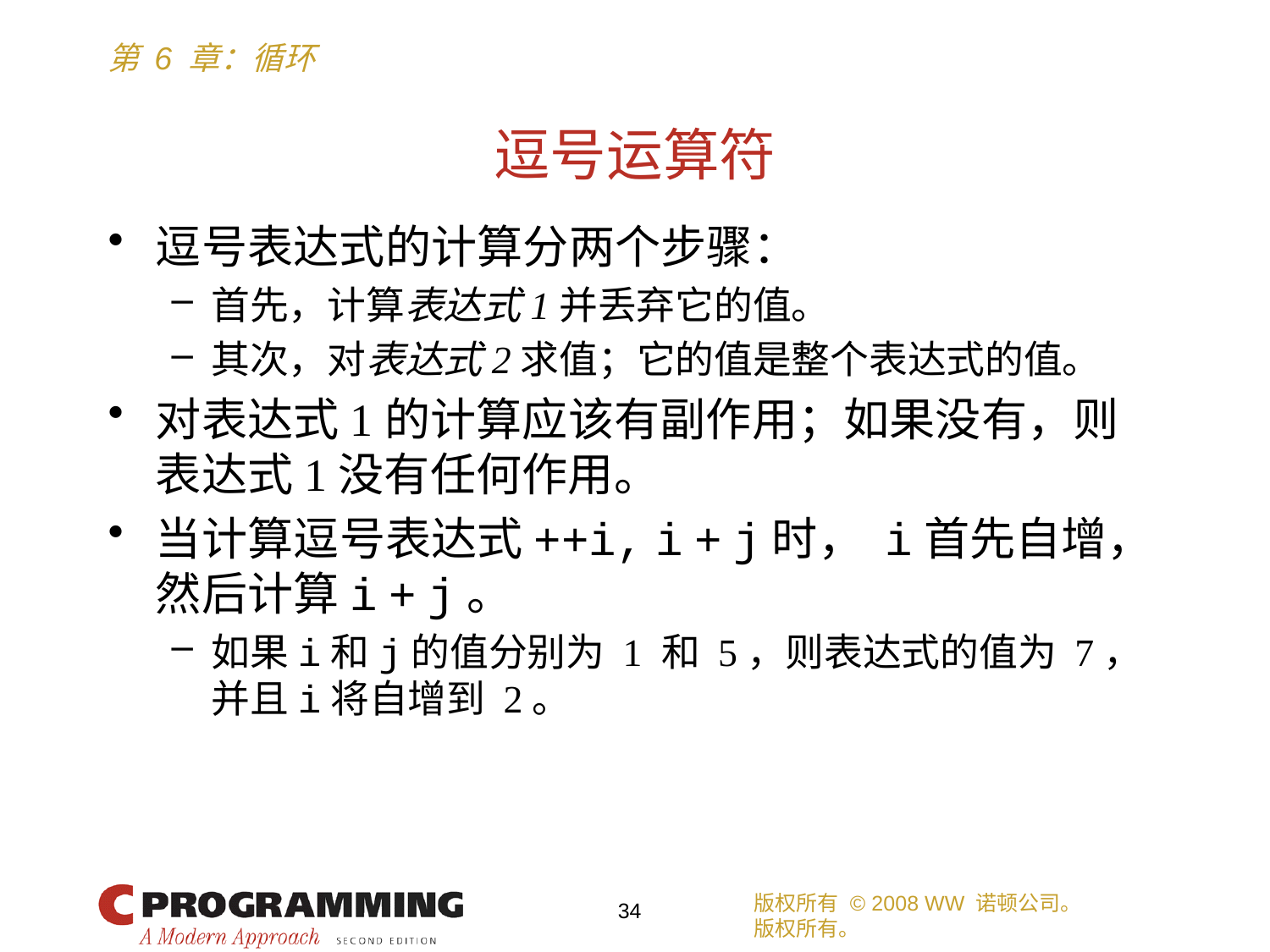

# 逗号运算符
逗号表达式的计算分两个步骤：
首先，计算表达式1并丢弃它的值。
其次，对表达式2求值；它的值是整个表达式的值。
对表达式1的计算应该有副作用；如果没有，则表达式1没有任何作用。
当计算逗号表达式++i, i + j时， i首先自增，然后计算i + j。
如果i和j的值分别为 1 和 5，则表达式的值为 7，并且i将自增到 2。
版权所有 © 2008 WW 诺顿公司。
版权所有。
34